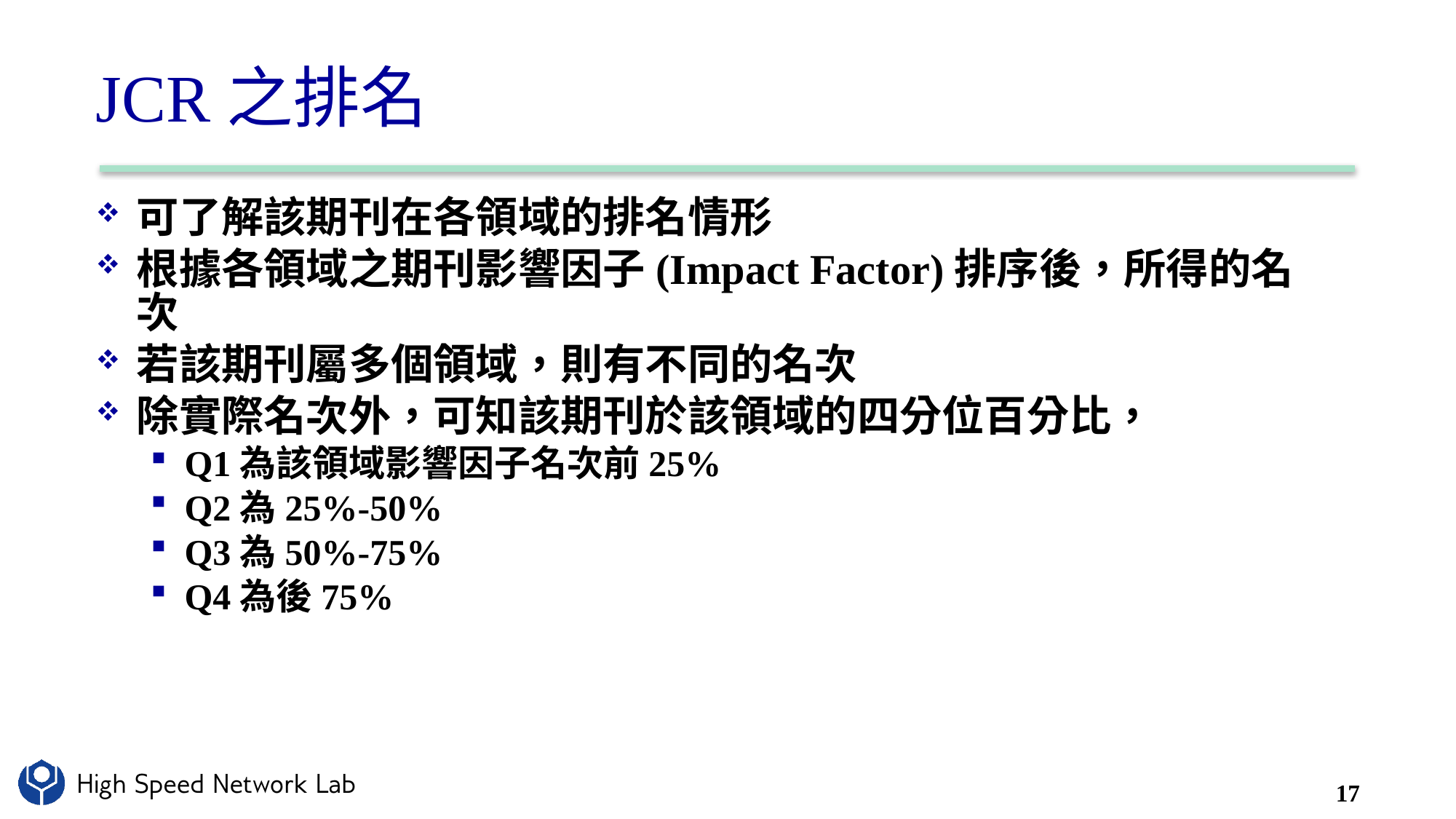

# JCR之排名
可了解該期刊在各領域的排名情形
根據各領域之期刊影響因子(Impact Factor)排序後，所得的名次
若該期刊屬多個領域，則有不同的名次
除實際名次外，可知該期刊於該領域的四分位百分比，
Q1為該領域影響因子名次前25%
Q2為25%‐50%
Q3為50%‐75%
Q4為後75%
17